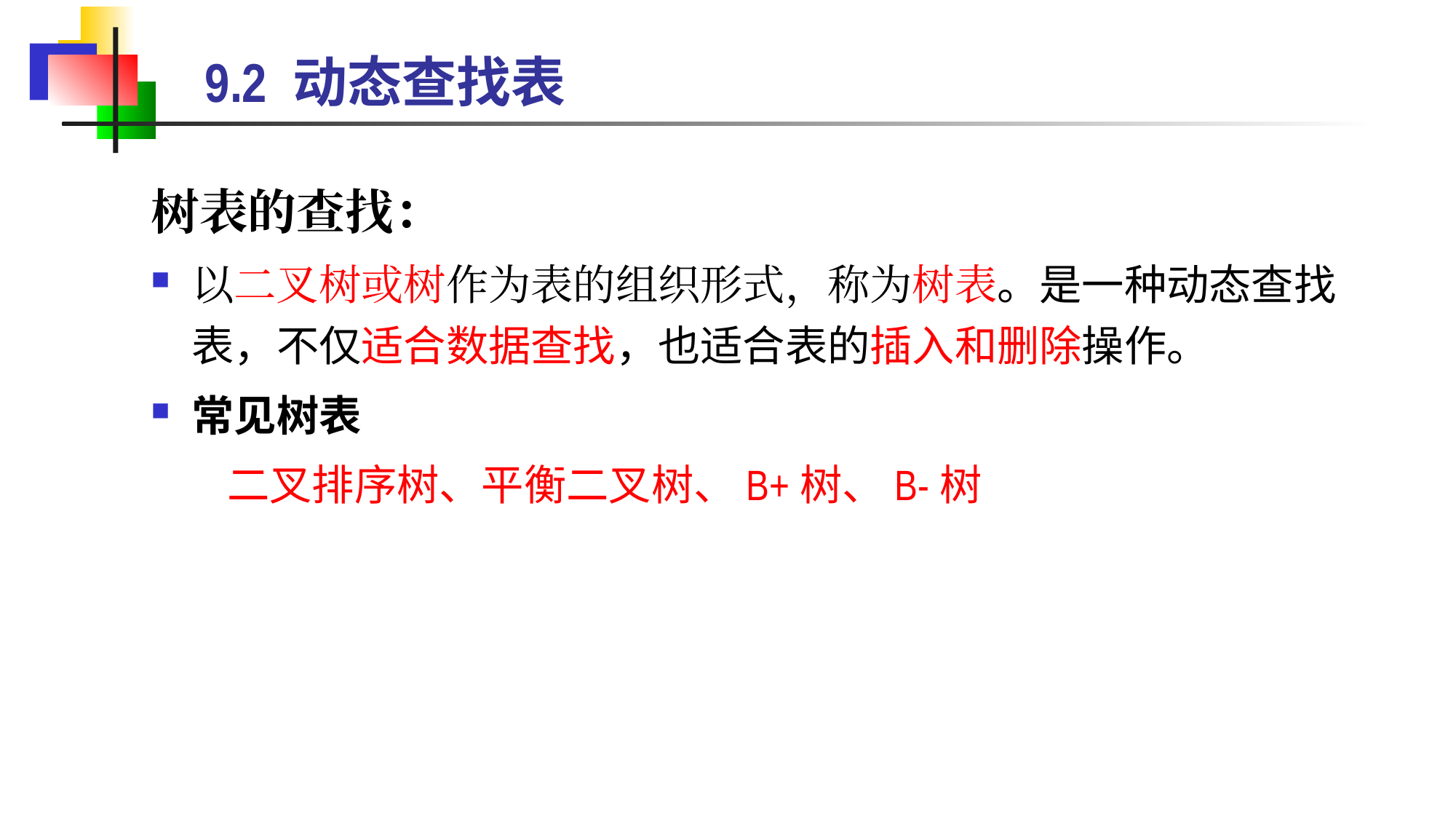

# 9.2 动态查找表
树表的查找：
以二叉树或树作为表的组织形式，称为树表。是一种动态查找表，不仅适合数据查找，也适合表的插入和删除操作。
常见树表
       二叉排序树、平衡二叉树、B+树、B-树